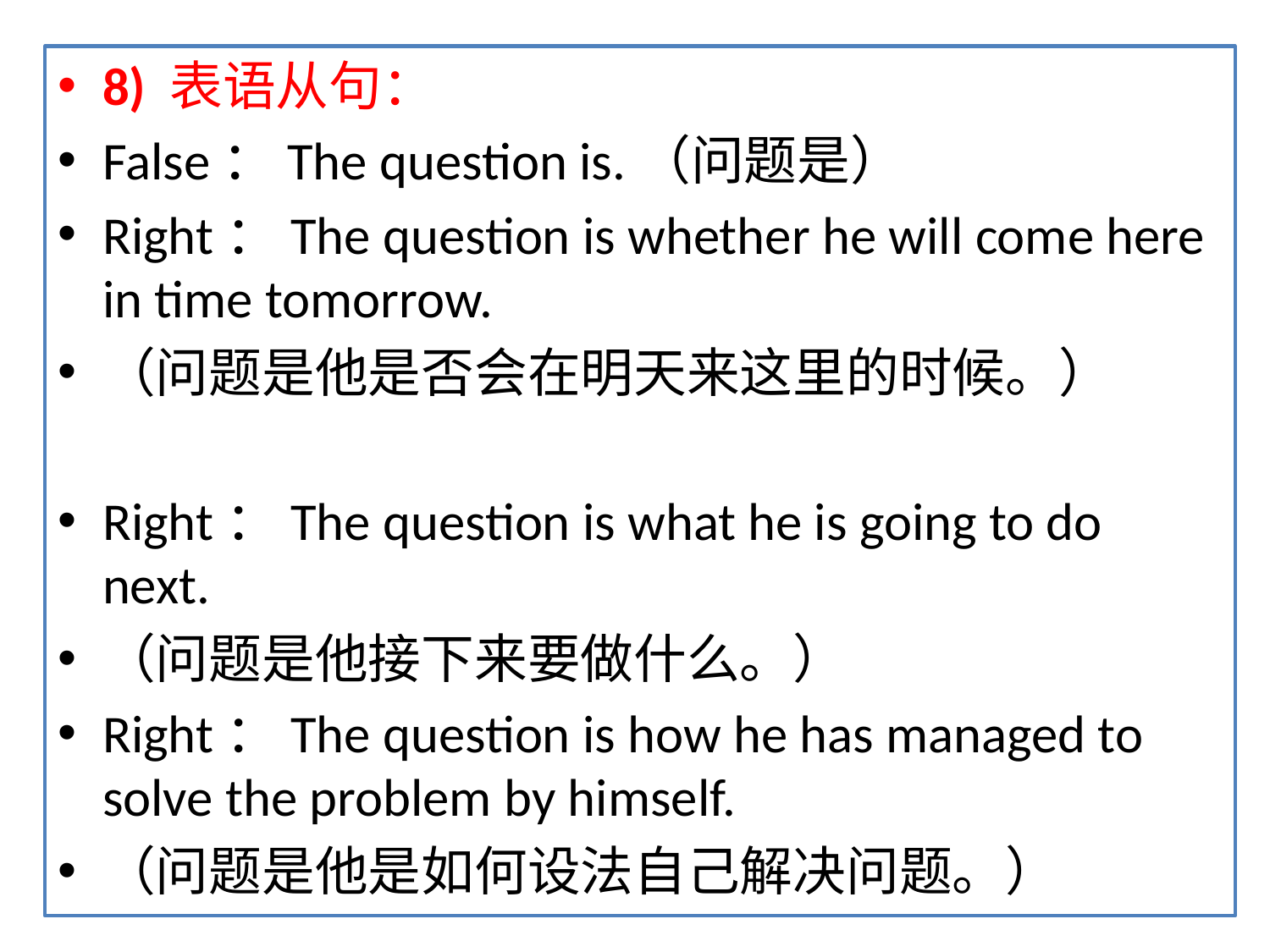

8) 表语从句：
False：The question is.（问题是）
Right：The question is whether he will come here in time tomorrow.
（问题是他是否会在明天来这里的时候。）

Right：The question is what he is going to do next.
（问题是他接下来要做什么。）
Right：The question is how he has managed to solve the problem by himself.
（问题是他是如何设法自己解决问题。）